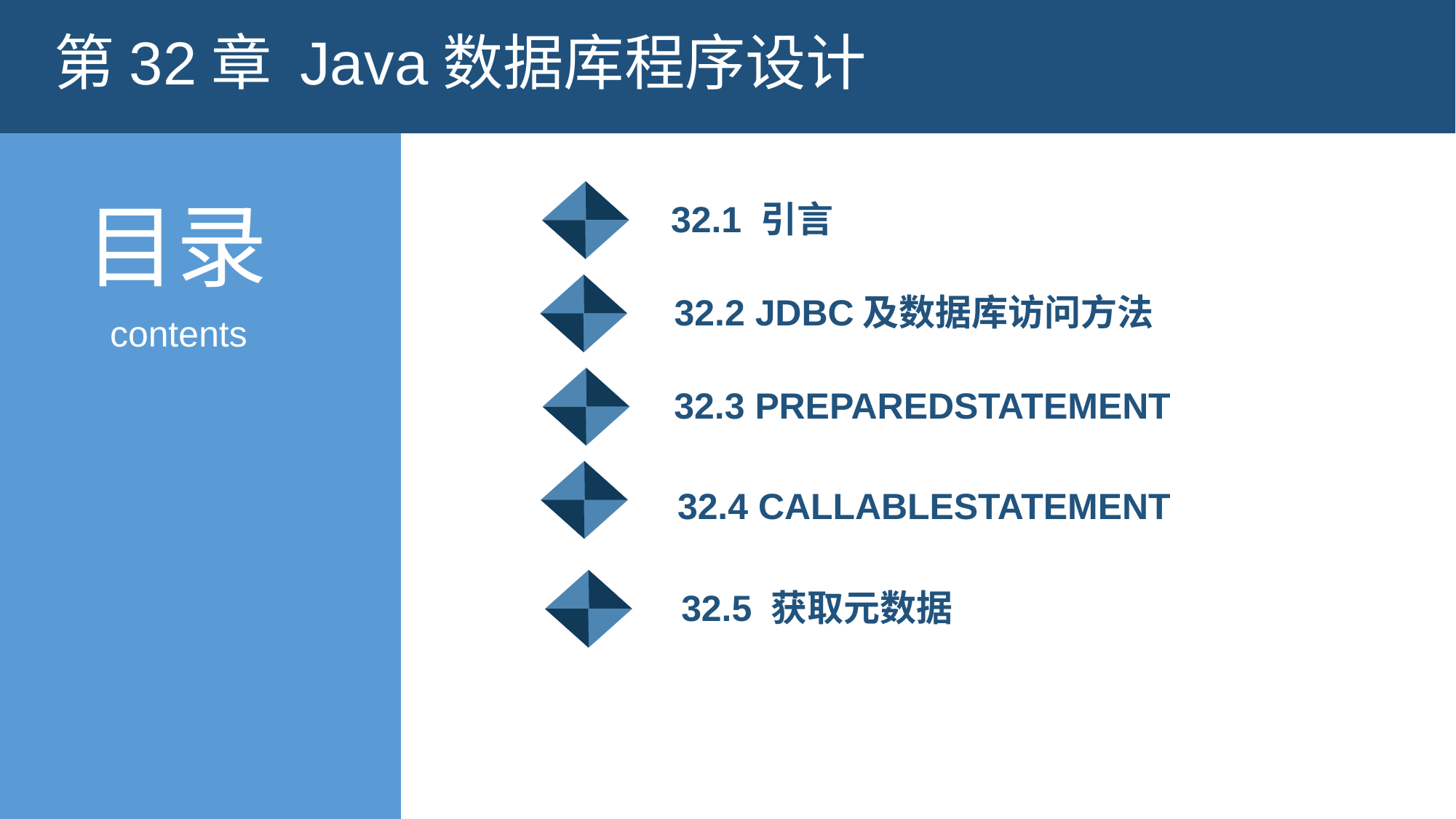

第32章 Java数据库程序设计

32.1 引言

32.2 JDBC及数据库访问方法

32.3 PreparedStatement

32.4 CallableStatement

32.5 获取元数据